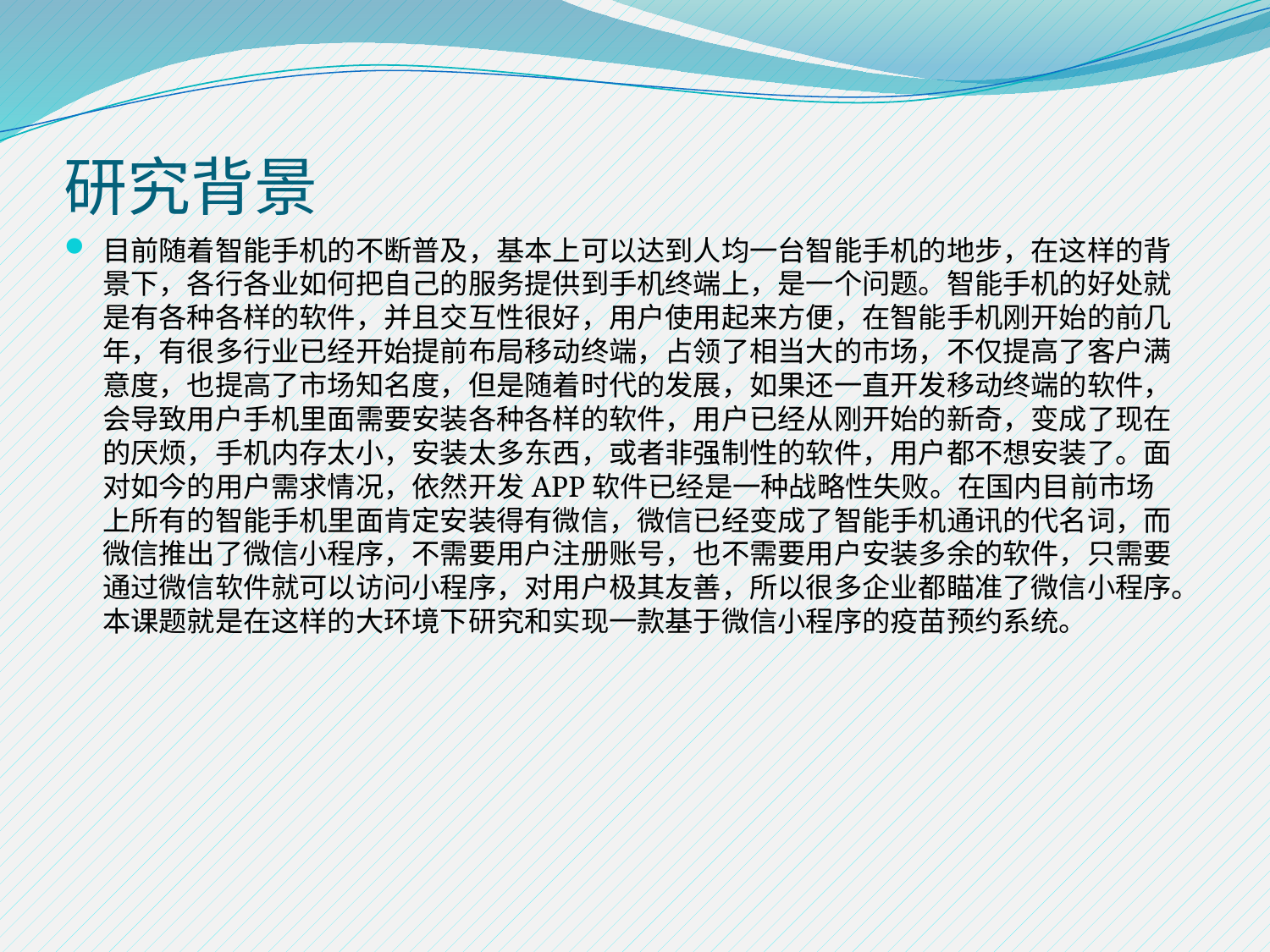

# 研究背景
目前随着智能手机的不断普及，基本上可以达到人均一台智能手机的地步，在这样的背景下，各行各业如何把自己的服务提供到手机终端上，是一个问题。智能手机的好处就是有各种各样的软件，并且交互性很好，用户使用起来方便，在智能手机刚开始的前几年，有很多行业已经开始提前布局移动终端，占领了相当大的市场，不仅提高了客户满意度，也提高了市场知名度，但是随着时代的发展，如果还一直开发移动终端的软件，会导致用户手机里面需要安装各种各样的软件，用户已经从刚开始的新奇，变成了现在的厌烦，手机内存太小，安装太多东西，或者非强制性的软件，用户都不想安装了。面对如今的用户需求情况，依然开发APP软件已经是一种战略性失败。在国内目前市场上所有的智能手机里面肯定安装得有微信，微信已经变成了智能手机通讯的代名词，而微信推出了微信小程序，不需要用户注册账号，也不需要用户安装多余的软件，只需要通过微信软件就可以访问小程序，对用户极其友善，所以很多企业都瞄准了微信小程序。本课题就是在这样的大环境下研究和实现一款基于微信小程序的疫苗预约系统。